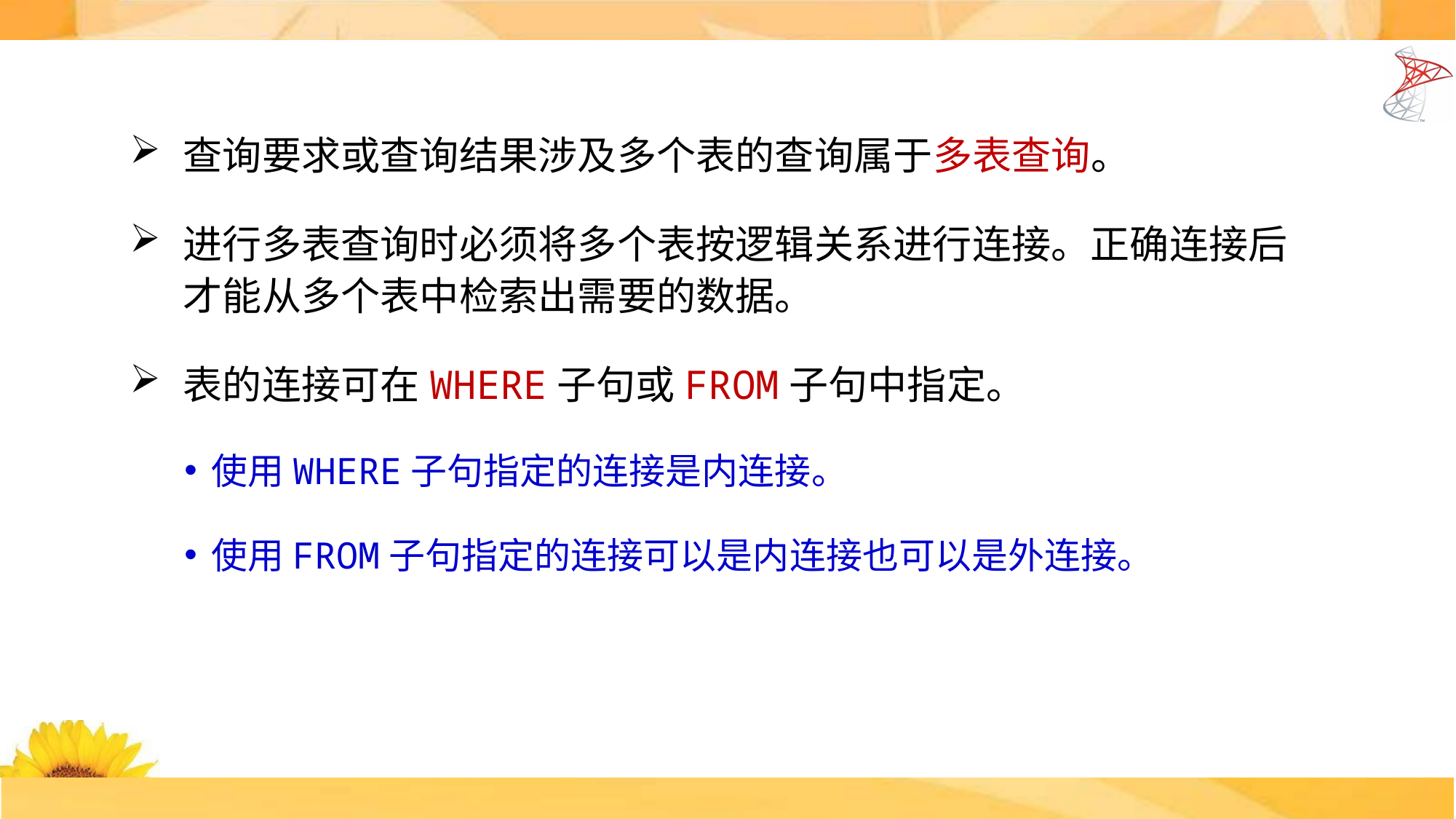

查询要求或查询结果涉及多个表的查询属于多表查询。
进行多表查询时必须将多个表按逻辑关系进行连接。正确连接后才能从多个表中检索出需要的数据。
表的连接可在WHERE子句或FROM子句中指定。
使用WHERE子句指定的连接是内连接。
使用FROM子句指定的连接可以是内连接也可以是外连接。